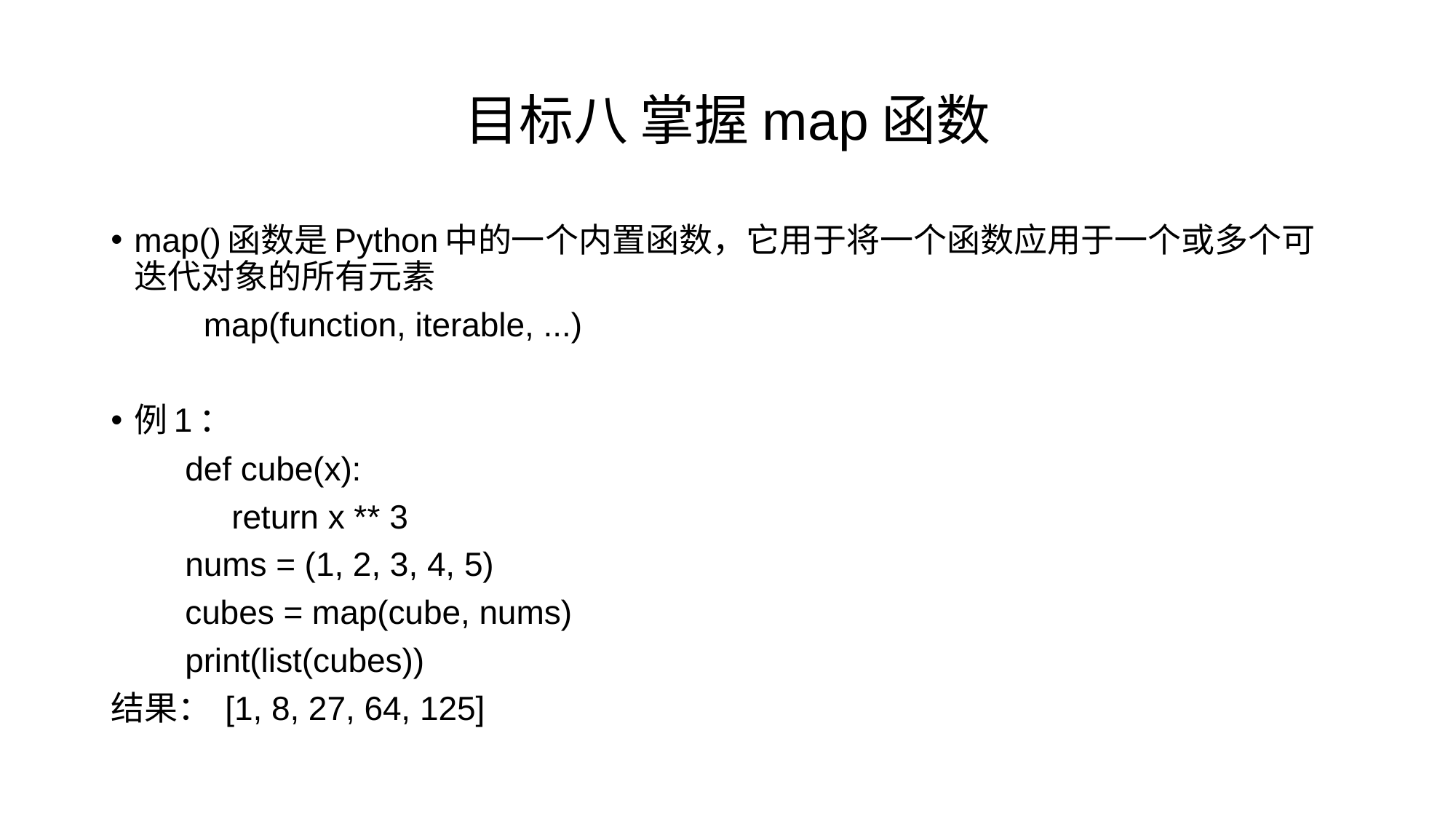

# 目标八 掌握map函数
map()函数是Python中的一个内置函数，它用于将一个函数应用于一个或多个可迭代对象的所有元素
          map(function, iterable, ...)

例1：
        def cube(x):
             return x ** 3
        nums = (1, 2, 3, 4, 5)
        cubes = map(cube, nums)
        print(list(cubes))
结果： [1, 8, 27, 64, 125]